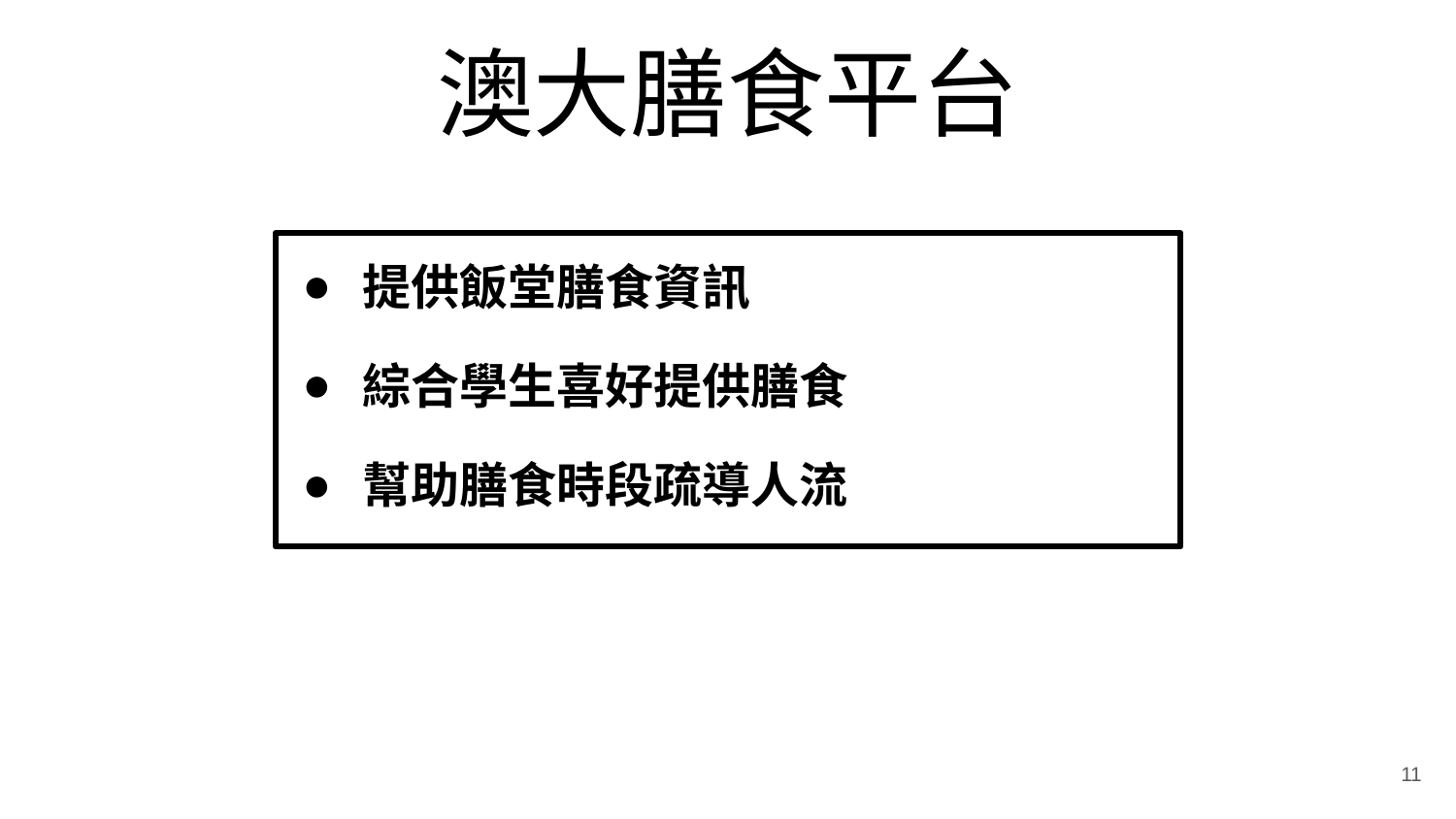

澳大膳食平台
提供飯堂膳食資訊
綜合學生喜好提供膳食
幫助膳食時段疏導人流
11